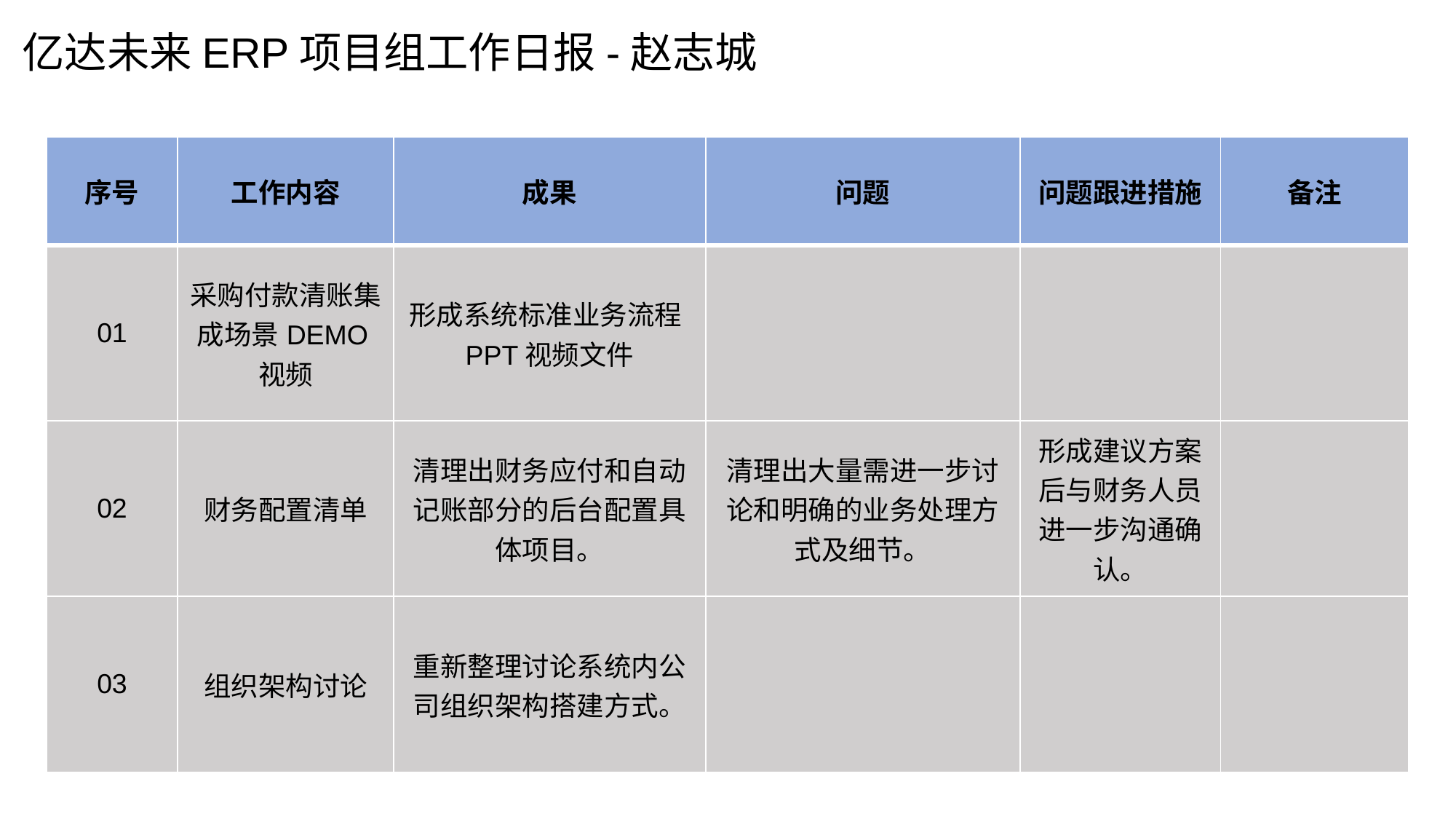

亿达未来ERP项目组工作日报-赵志城
| 序号 | 工作内容 | 成果 | 问题 | 问题跟进措施 | 备注 |
| --- | --- | --- | --- | --- | --- |
| 01 | 采购付款清账集成场景DEMO视频 | 形成系统标准业务流程PPT视频文件 |  |  |  |
| 02 | 财务配置清单 | 清理出财务应付和自动记账部分的后台配置具体项目。 | 清理出大量需进一步讨论和明确的业务处理方式及细节。 | 形成建议方案后与财务人员进一步沟通确认。 |  |
| 03 | 组织架构讨论 | 重新整理讨论系统内公司组织架构搭建方式。 |  |  |  |